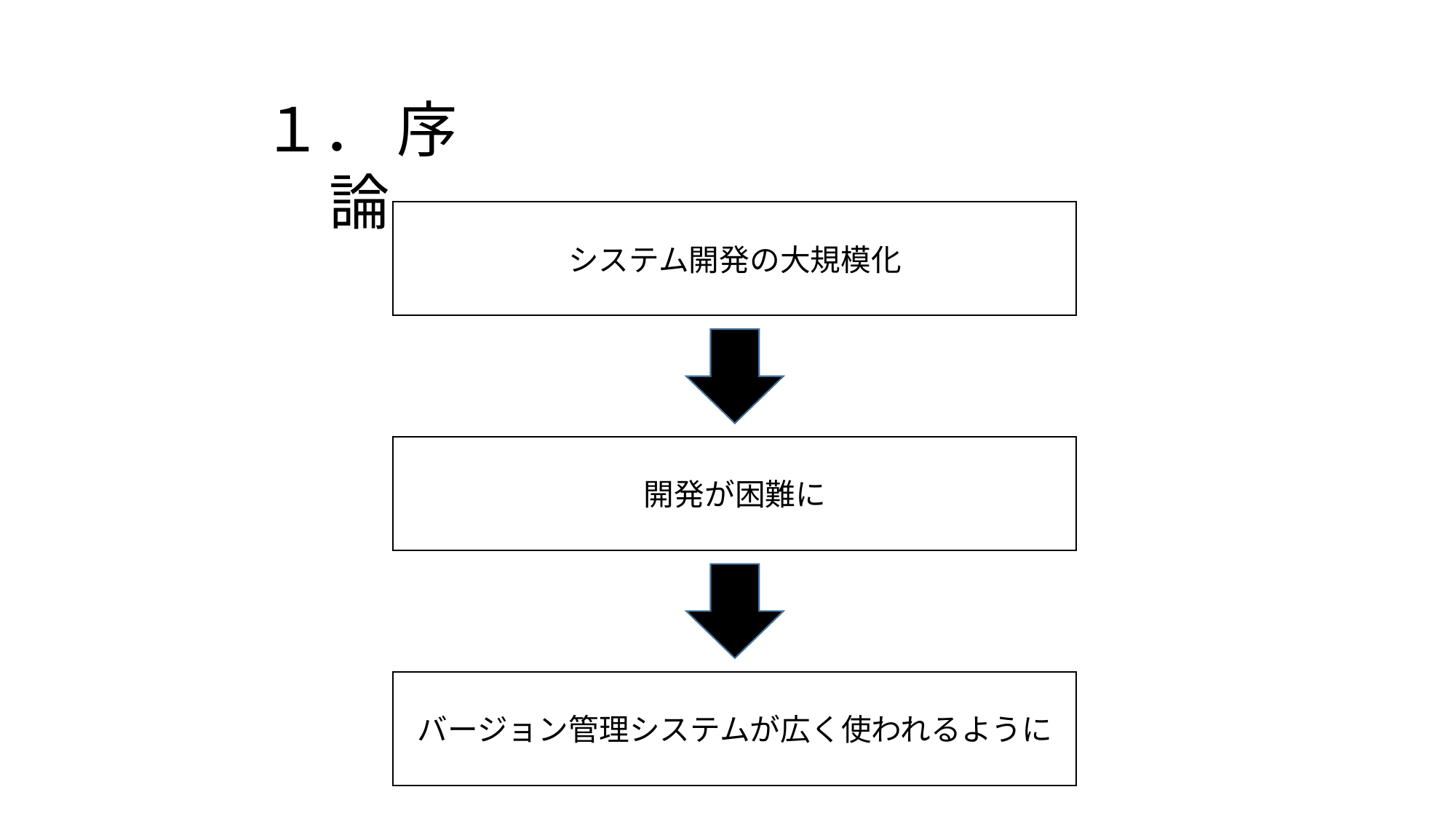

１． 序 論
システム開発の大規模化

開発が困難に

バージョン管理システムが広く使われるように